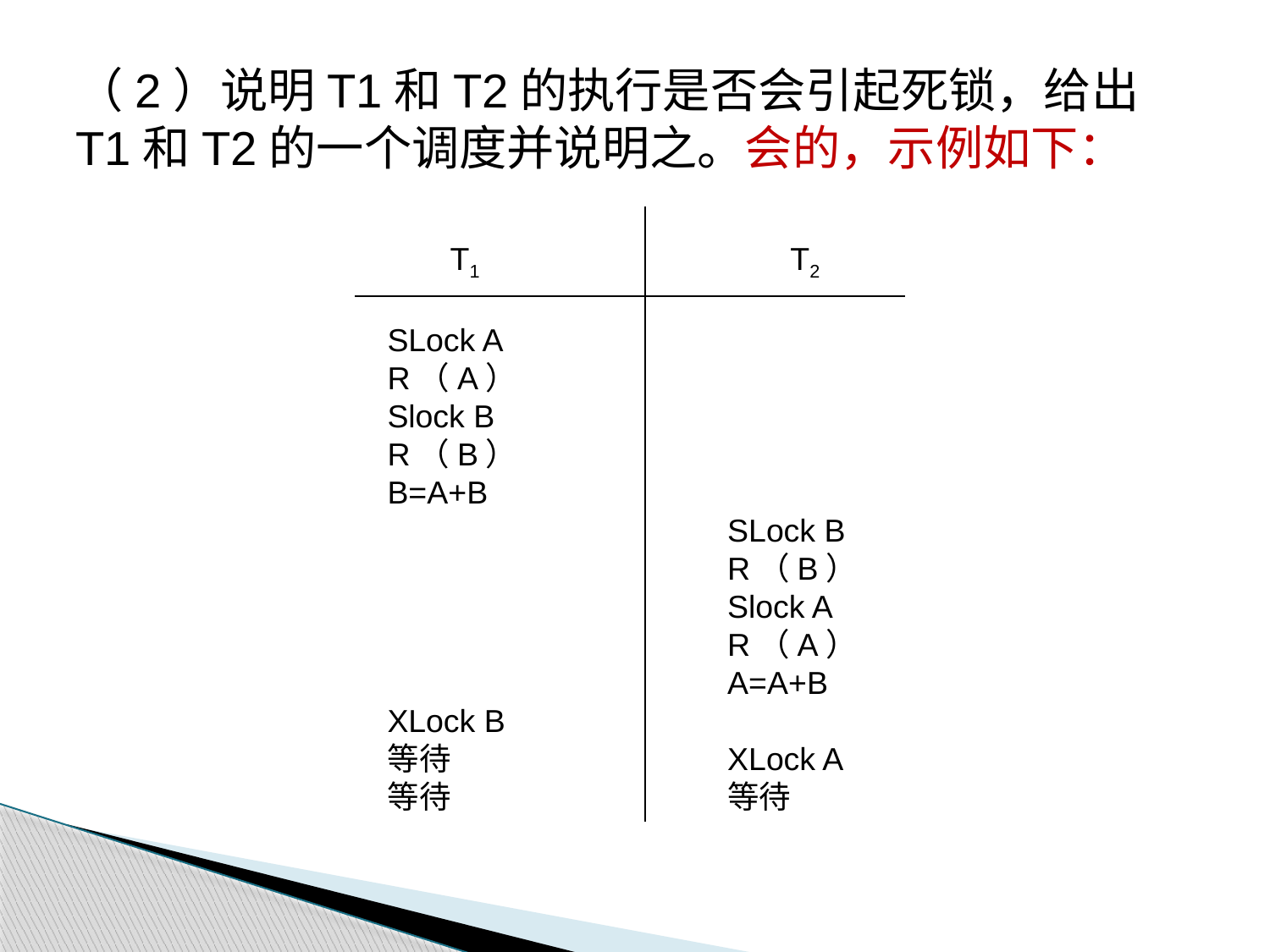

# （2）说明T1和T2的执行是否会引起死锁，给出T1和T2的一个调度并说明之。会的，示例如下：
T1

SLock A
R（A）
Slock B
R（B）
B=A+B

XLock B
等待
等待
T2

SLock B
R（B）
Slock A
R（A）
A=A+B

XLock A
等待